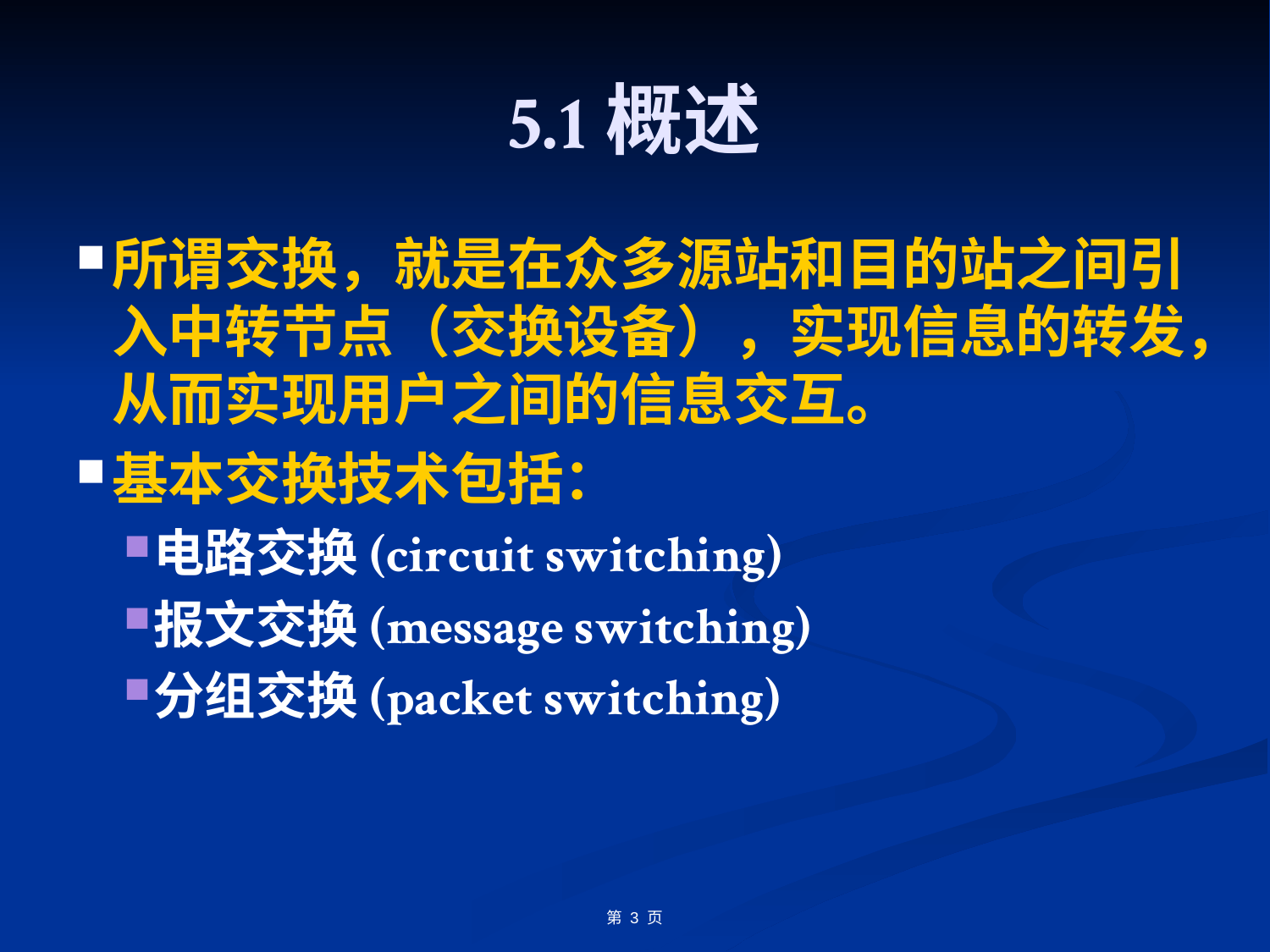

# 5.1概述
所谓交换，就是在众多源站和目的站之间引入中转节点（交换设备），实现信息的转发，从而实现用户之间的信息交互。
基本交换技术包括：
电路交换(circuit switching)
报文交换(message switching)
分组交换(packet switching)
第 3 页